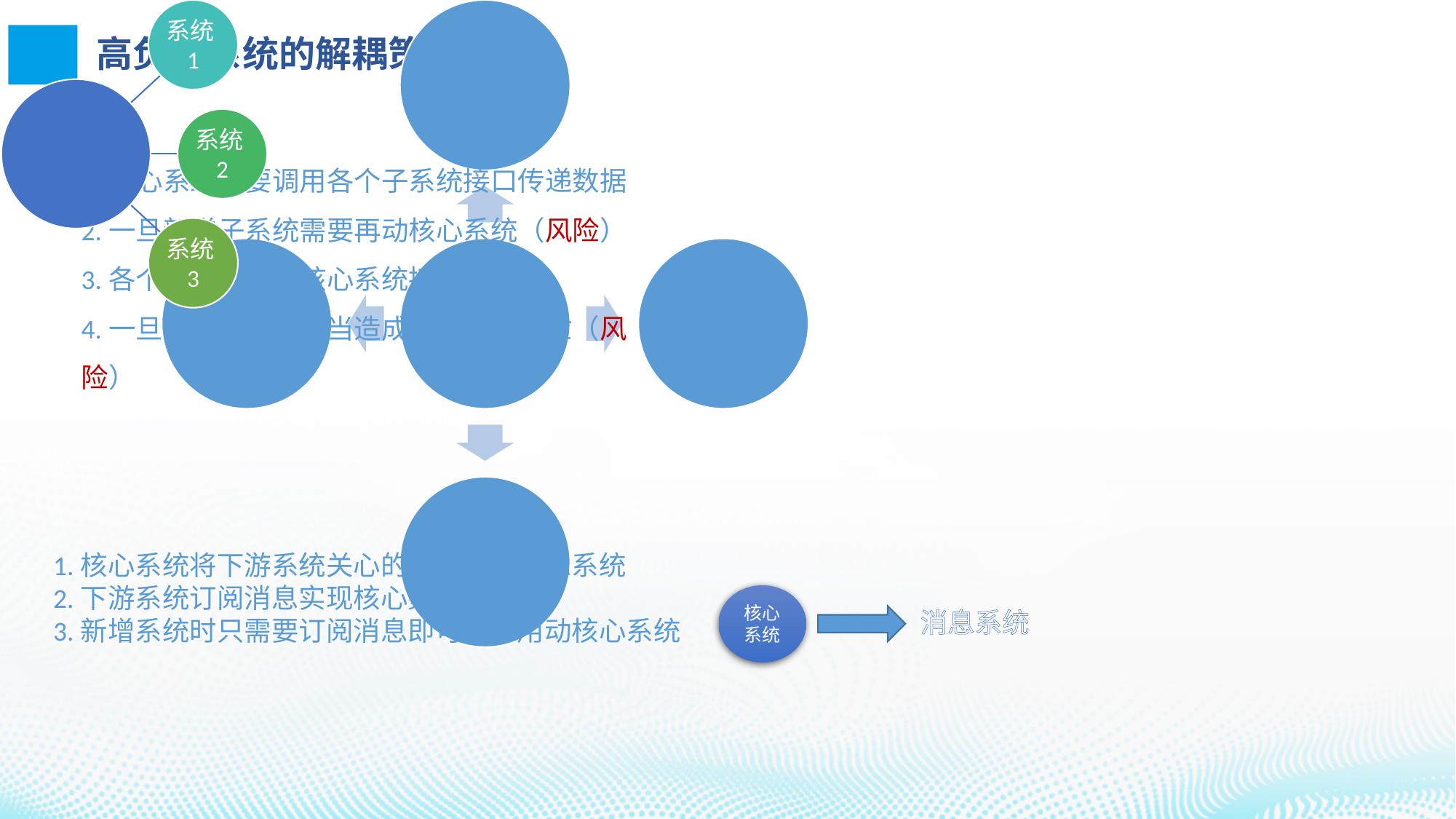

# 高负载系统的解耦策略

1.核心系统需要调用各个子系统接口传递数据
2.一旦新增子系统需要再动核心系统（风险）
3.各个子系统调用核心系统接口
4.一旦子系统调用不当造成核心系统繁忙（风险）
系统1
系统2
系统3

1.核心系统将下游系统关心的数据发给消息系统
2.下游系统订阅消息实现核心数据获取
3.新增系统时只需要订阅消息即可，不用动核心系统
核心系统
消息系统